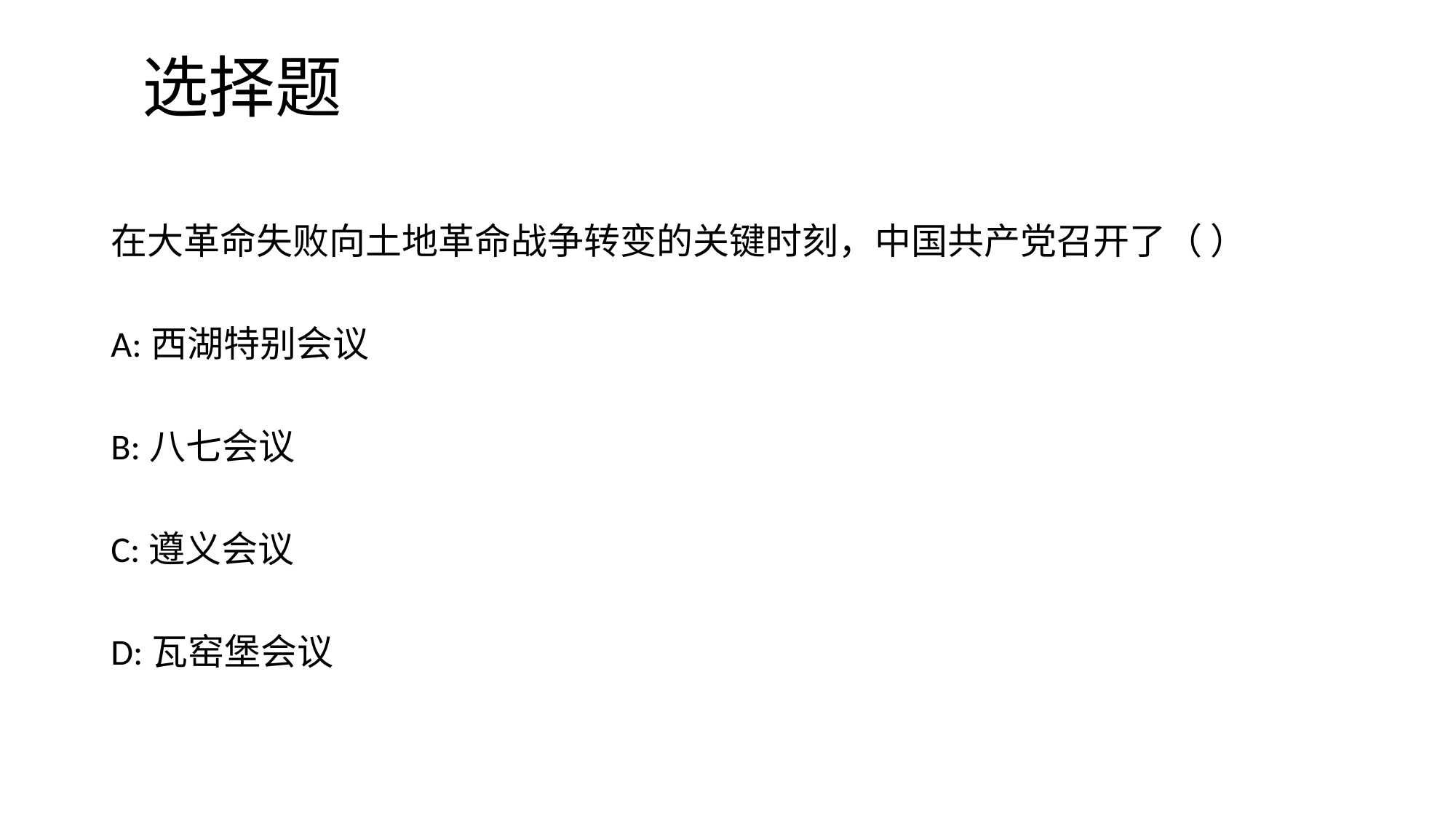

# 选择题
在大革命失败向土地革命战争转变的关键时刻，中国共产党召开了（ ）
A:西湖特别会议
B:八七会议
C:遵义会议
D:瓦窑堡会议